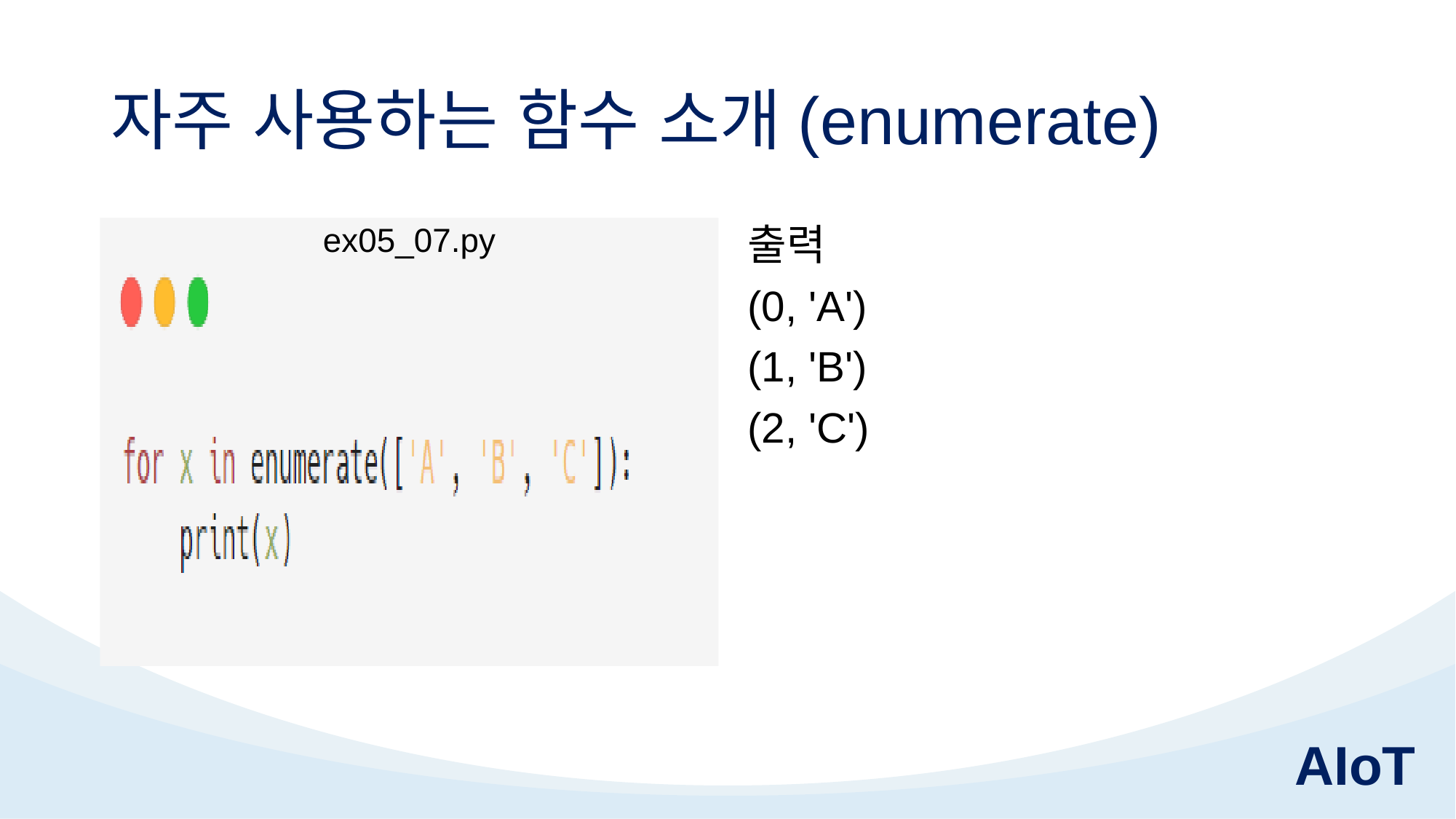

# 자주 사용하는 함수 소개(enumerate)
ex05_07.py
출력
(0, 'A')
(1, 'B')
(2, 'C')